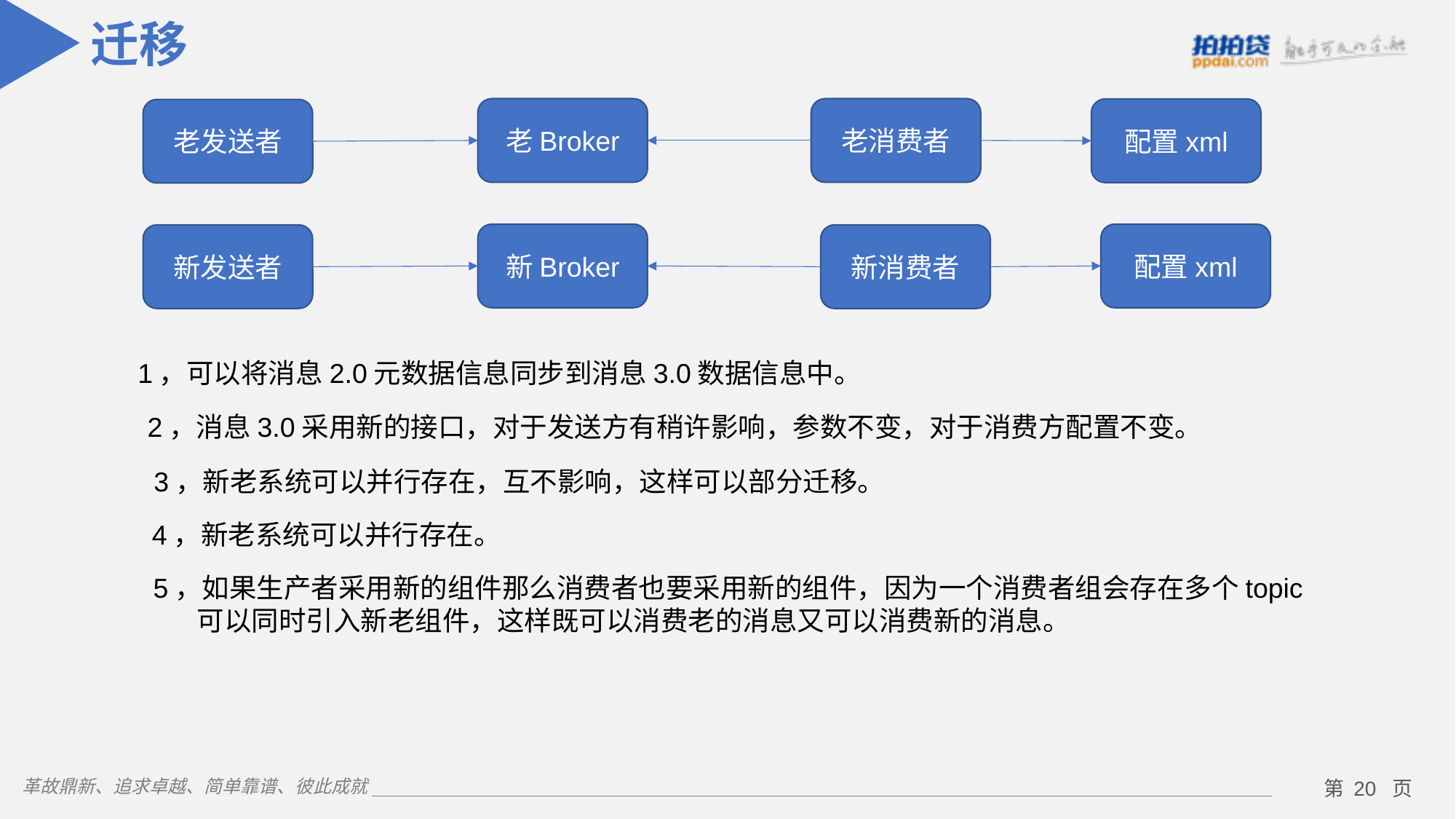

迁移
老Broker
老消费者
配置xml
老发送者
新Broker
配置xml
新发送者
新消费者
1，可以将消息2.0元数据信息同步到消息3.0数据信息中。
2，消息3.0采用新的接口，对于发送方有稍许影响，参数不变，对于消费方配置不变。
3，新老系统可以并行存在，互不影响，这样可以部分迁移。
4，新老系统可以并行存在。
5，如果生产者采用新的组件那么消费者也要采用新的组件，因为一个消费者组会存在多个topic
      可以同时引入新老组件，这样既可以消费老的消息又可以消费新的消息。